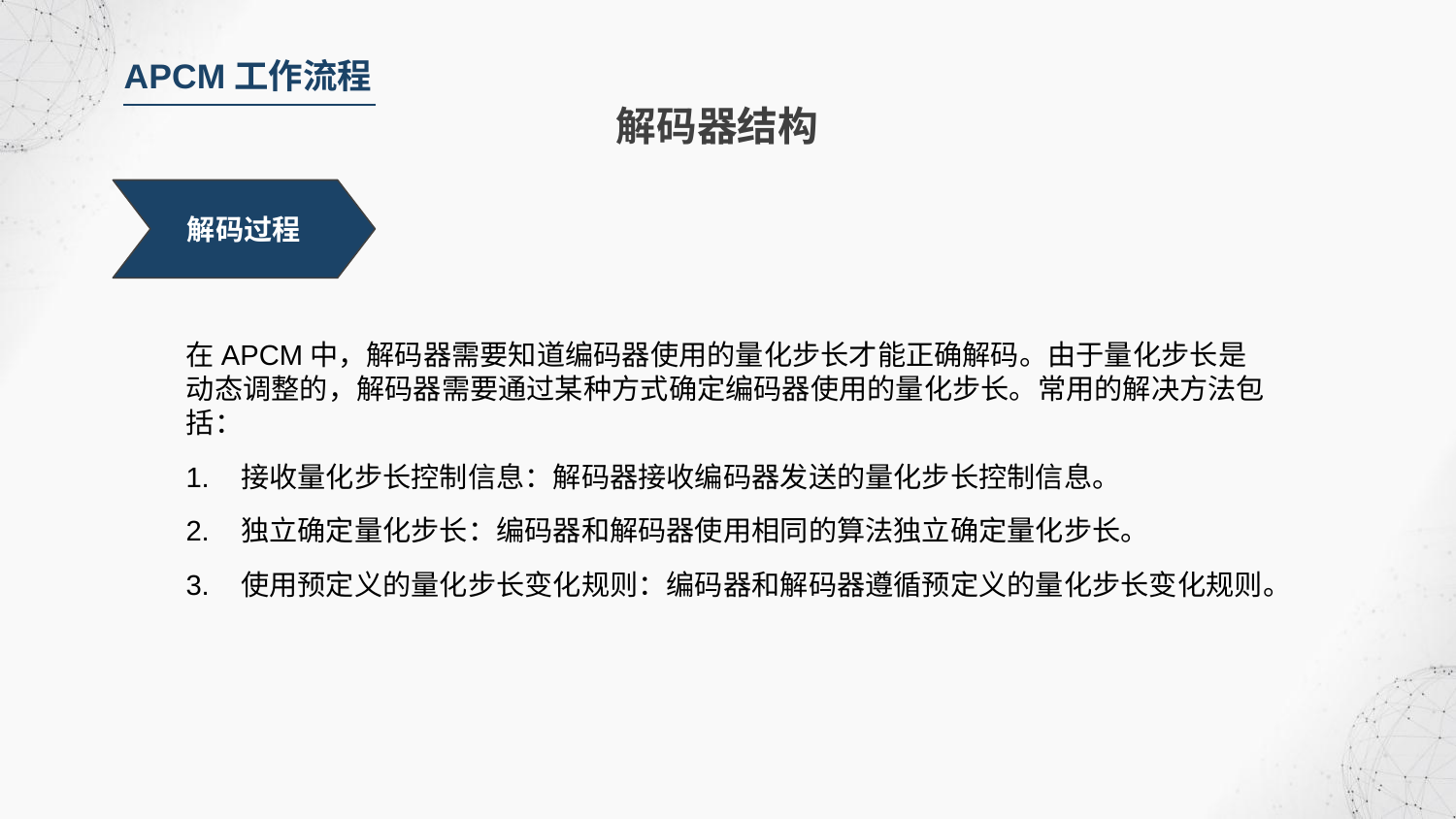

APCM工作流程
解码器结构
解码过程
在APCM中，解码器需要知道编码器使用的量化步长才能正确解码。由于量化步长是动态调整的，解码器需要通过某种方式确定编码器使用的量化步长。常用的解决方法包括：
接收量化步长控制信息：解码器接收编码器发送的量化步长控制信息。
独立确定量化步长：编码器和解码器使用相同的算法独立确定量化步长。
使用预定义的量化步长变化规则：编码器和解码器遵循预定义的量化步长变化规则。